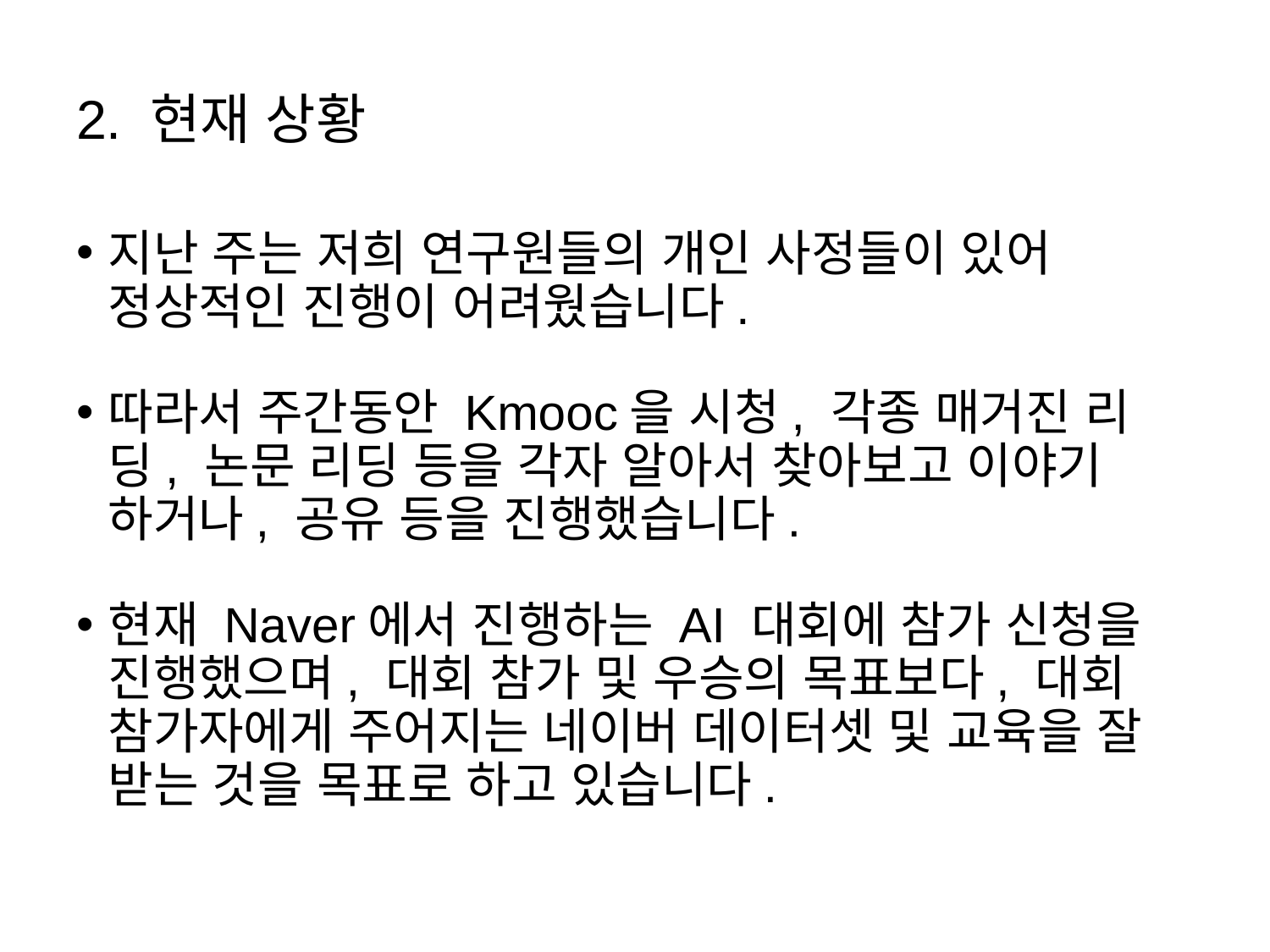

# 2. 현재 상황
지난 주는 저희 연구원들의 개인 사정들이 있어 정상적인 진행이 어려웠습니다.

따라서 주간동안 Kmooc을 시청, 각종 매거진 리딩, 논문 리딩 등을 각자 알아서 찾아보고 이야기 하거나, 공유 등을 진행했습니다.

현재 Naver에서 진행하는 AI 대회에 참가 신청을 진행했으며, 대회 참가 및 우승의 목표보다, 대회 참가자에게 주어지는 네이버 데이터셋 및 교육을 잘 받는 것을 목표로 하고 있습니다.